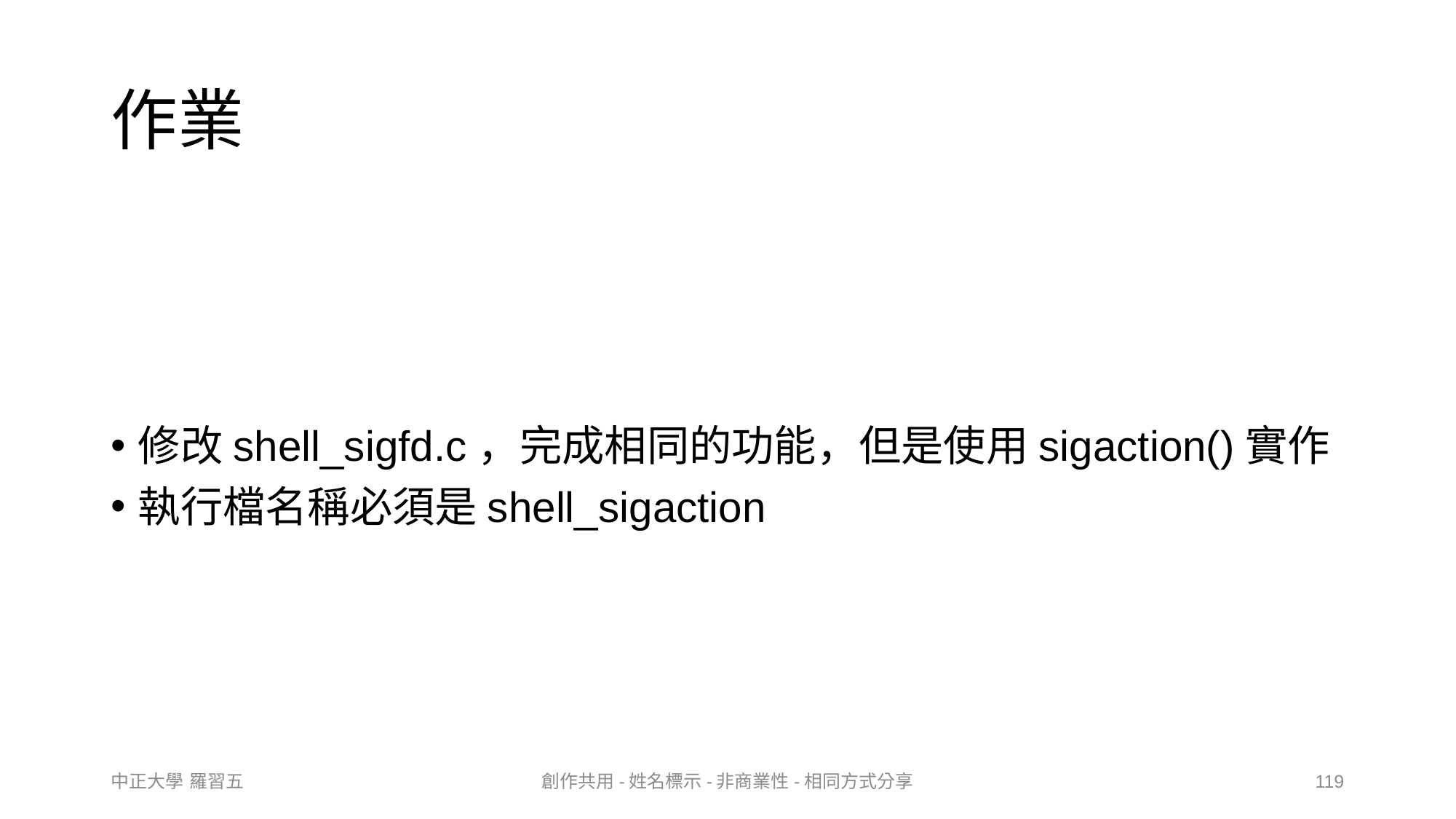

# 作業
修改shell_sigfd.c，完成相同的功能，但是使用sigaction()實作
執行檔名稱必須是shell_sigaction
中正大學 羅習五
創作共用-姓名標示-非商業性-相同方式分享
119